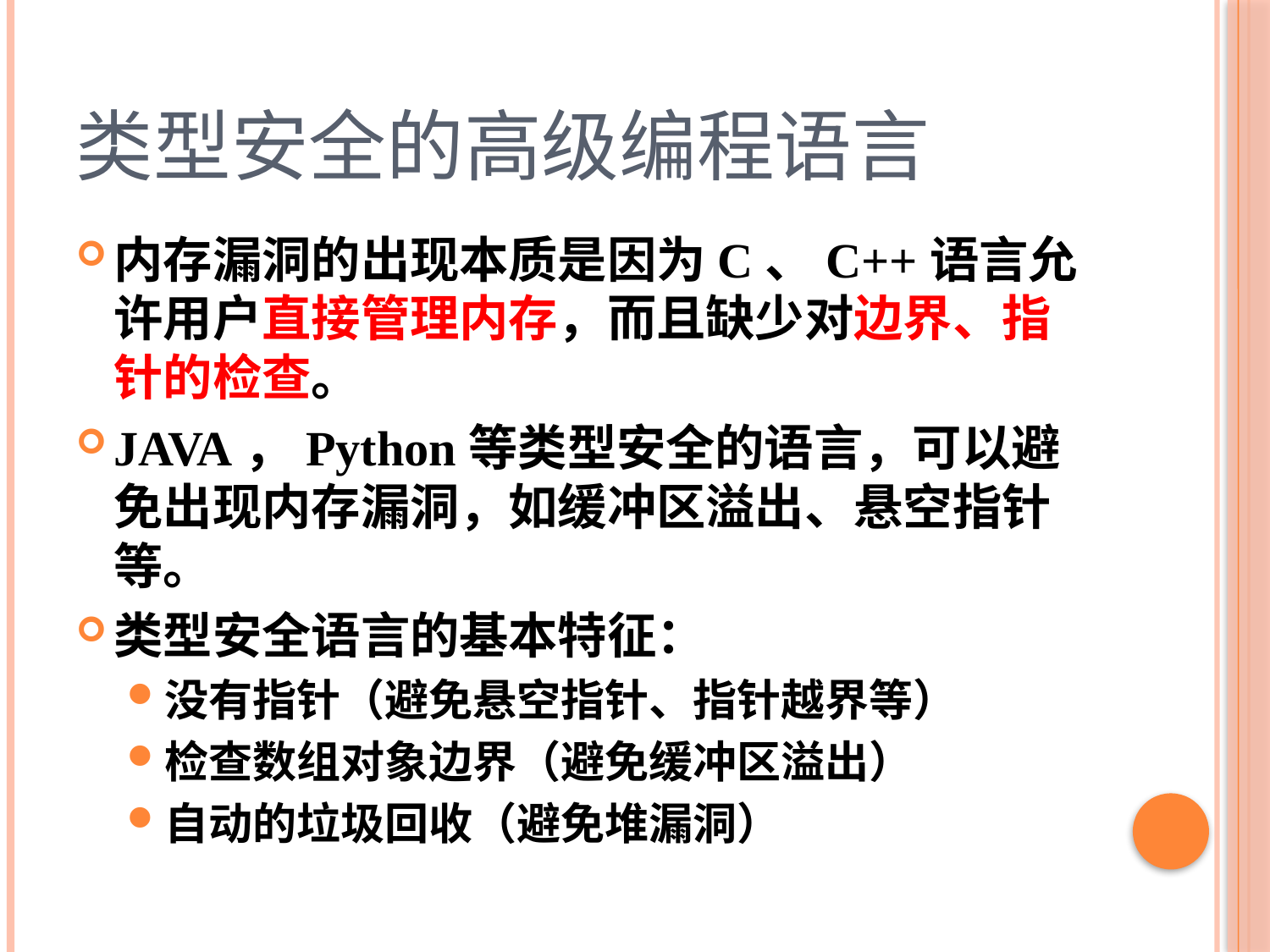

# 类型安全的高级编程语言
内存漏洞的出现本质是因为C、C++语言允许用户直接管理内存，而且缺少对边界、指针的检查。
JAVA，Python等类型安全的语言，可以避免出现内存漏洞，如缓冲区溢出、悬空指针等。
类型安全语言的基本特征：
没有指针（避免悬空指针、指针越界等）
检查数组对象边界（避免缓冲区溢出）
自动的垃圾回收（避免堆漏洞）